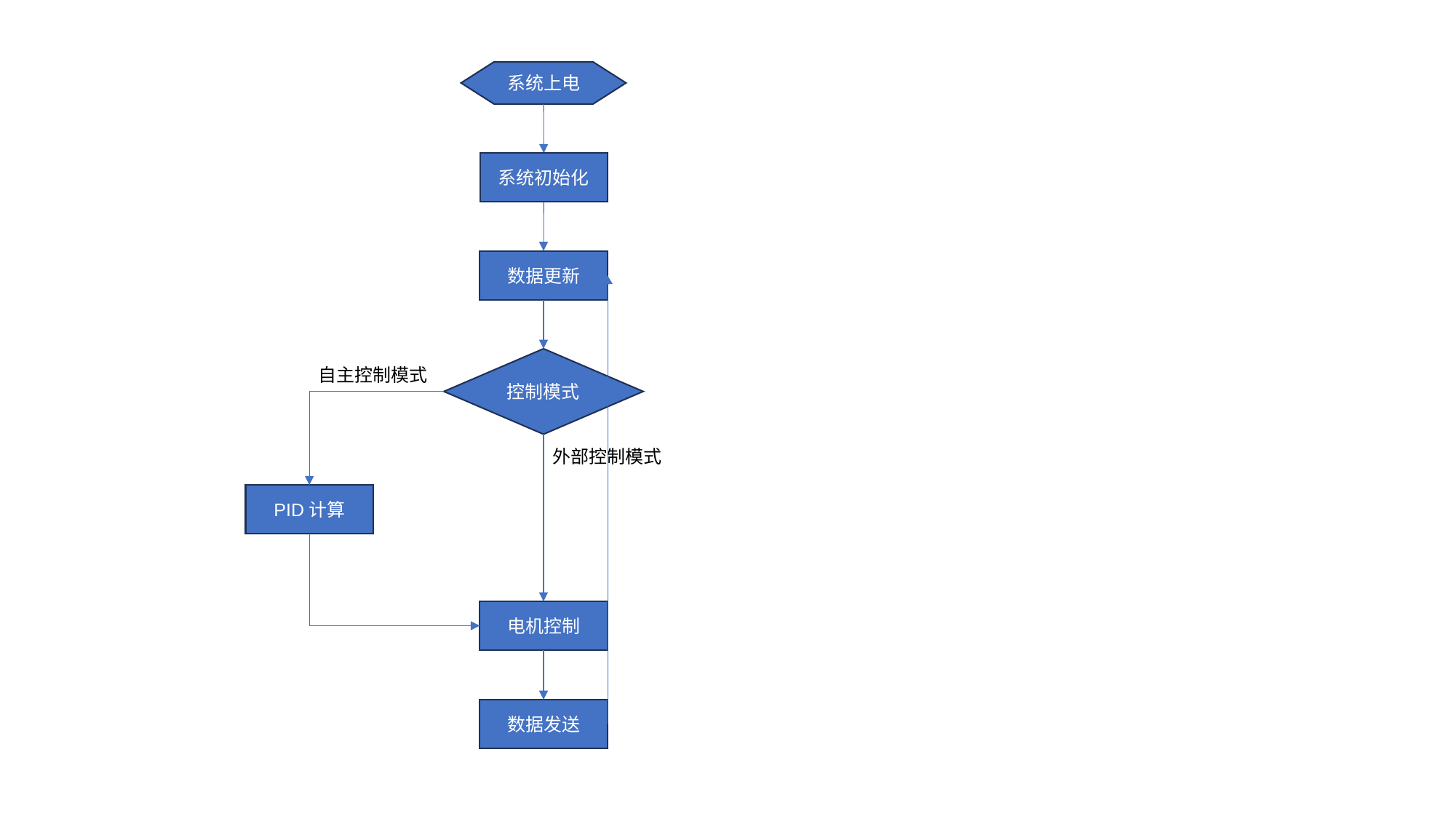

系统上电
系统初始化
数据更新
控制模式
自主控制模式
外部控制模式
PID计算
电机控制
数据发送